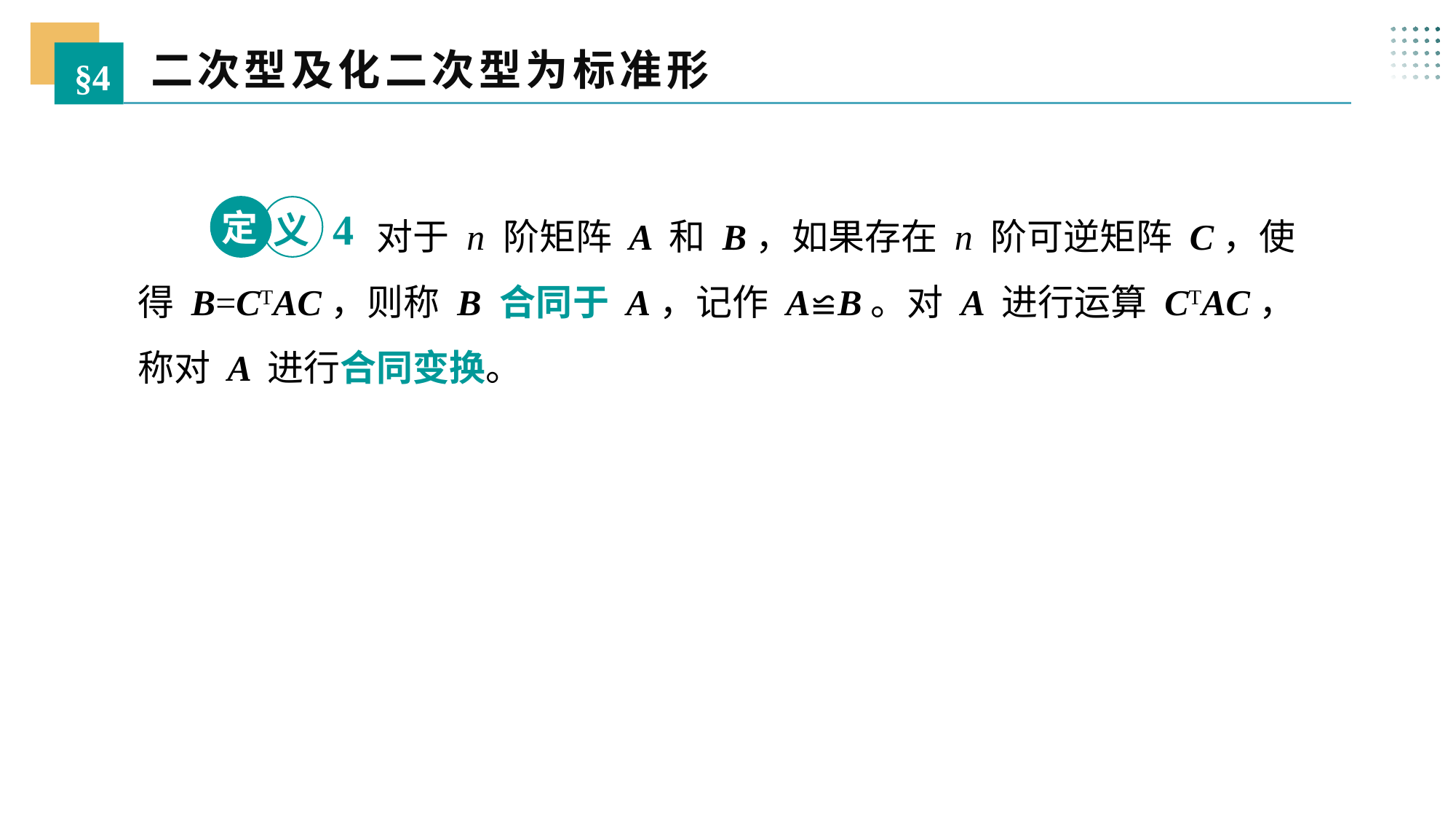

二次型及化二次型为标准形
§4
                            对于 n 阶矩阵 A 和 B，如果存在 n 阶可逆矩阵 C，使得 B=CTAC，则称 B 合同于 A，记作 A≌B。对 A 进行运算 CTAC，称对 A 进行合同变换。

定

4
义